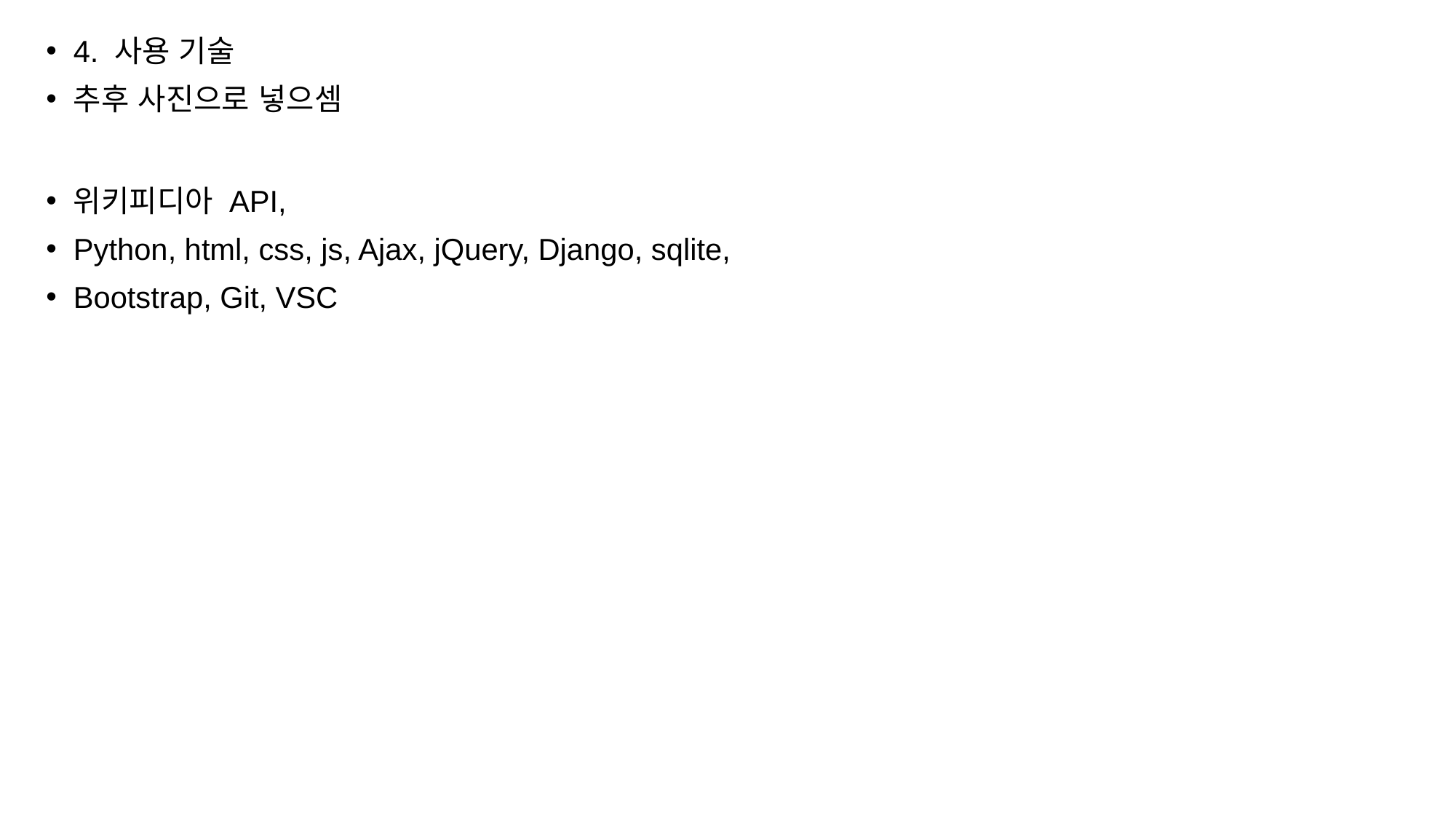

4. 사용 기술
추후 사진으로 넣으셈

위키피디아 API,
Python, html, css, js, Ajax, jQuery, Django, sqlite,
Bootstrap, Git, VSC